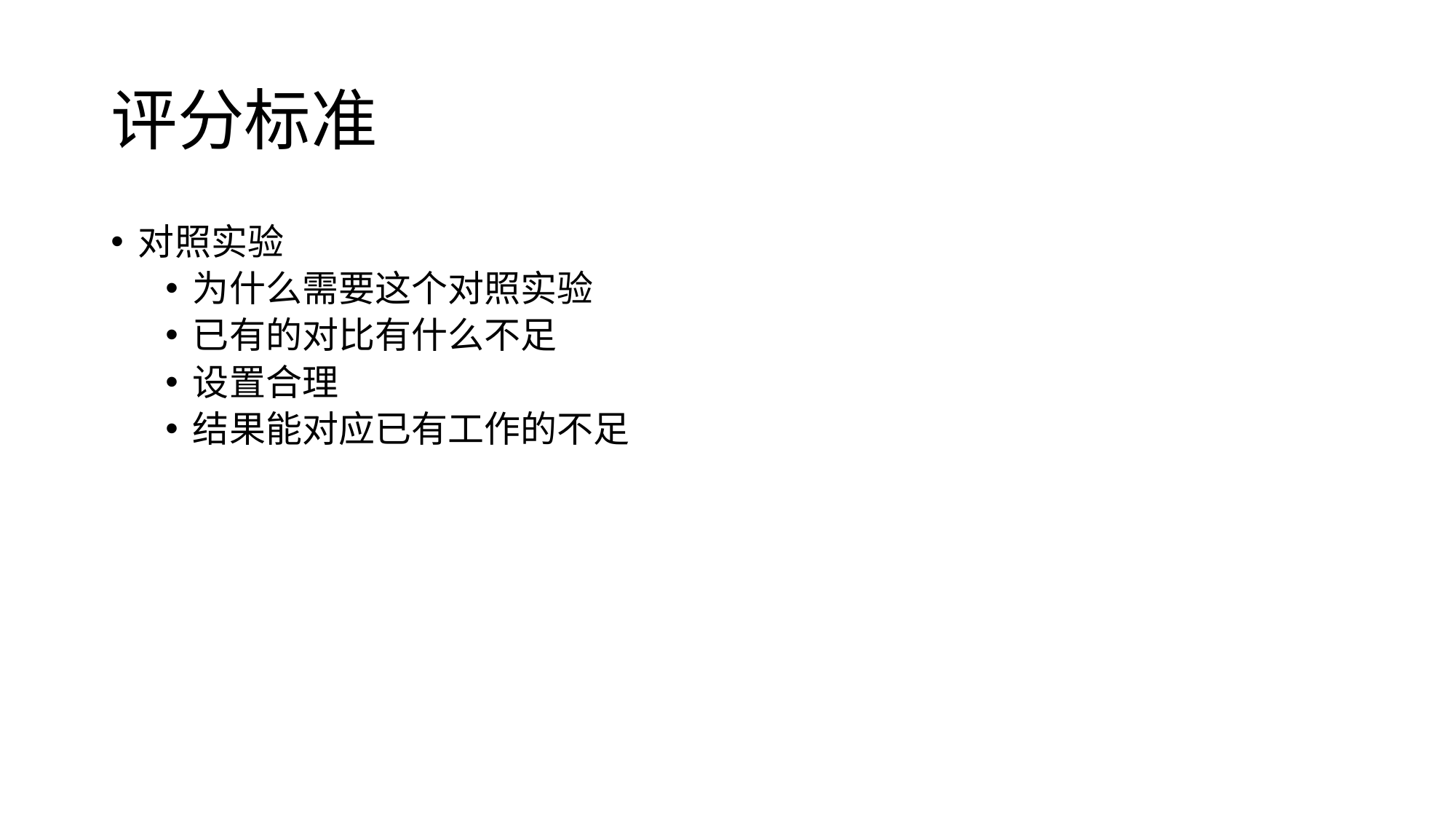

# 评分标准
对照实验
为什么需要这个对照实验
已有的对比有什么不足
设置合理
结果能对应已有工作的不足